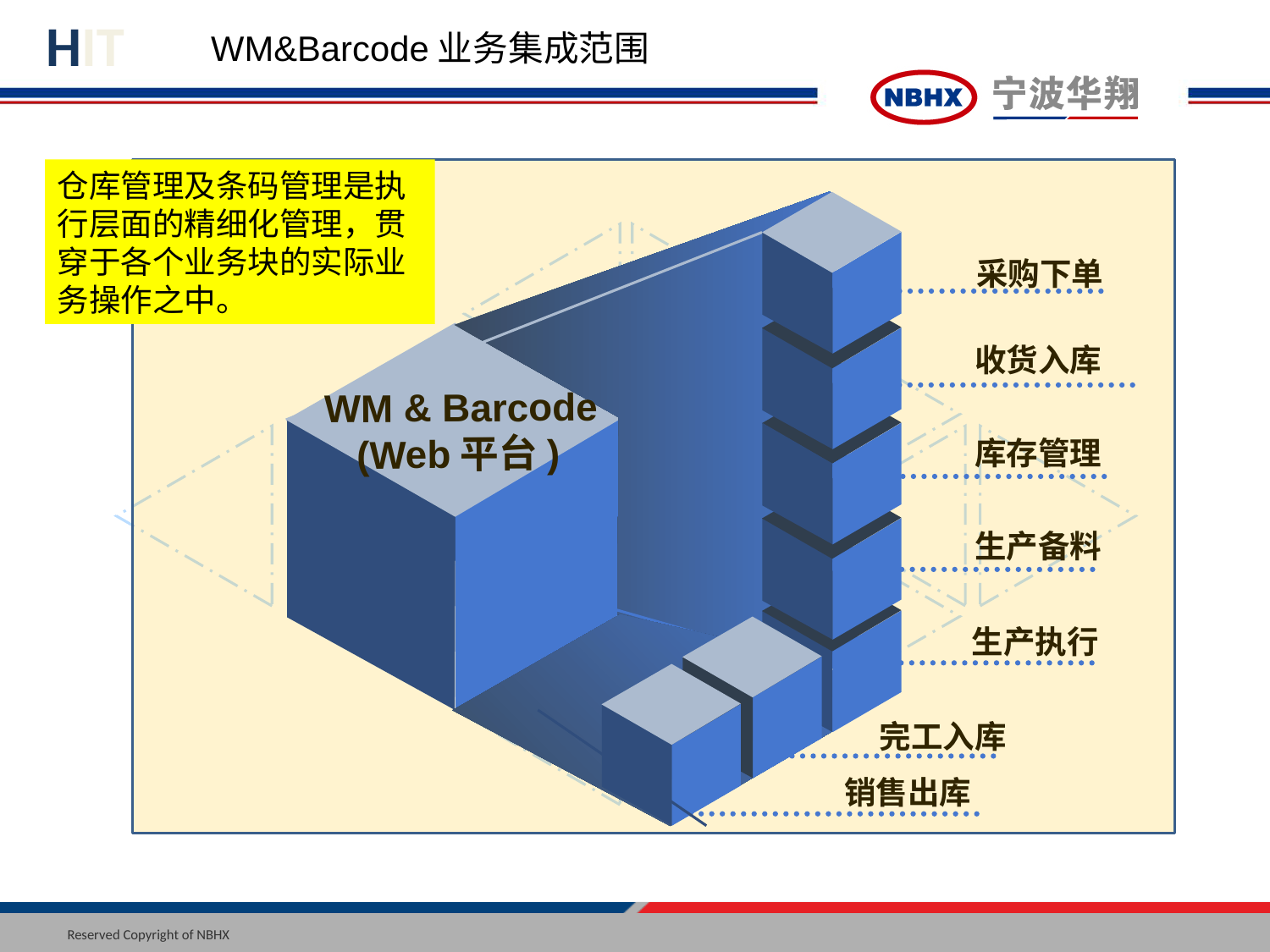

WM&Barcode业务集成范围

仓库管理及条码管理是执行层面的精细化管理，贯穿于各个业务块的实际业务操作之中。

采购下单

收货入库
WM & Barcode
   (Web平台)

库存管理

生产备料

生产执行

完工入库

销售出库